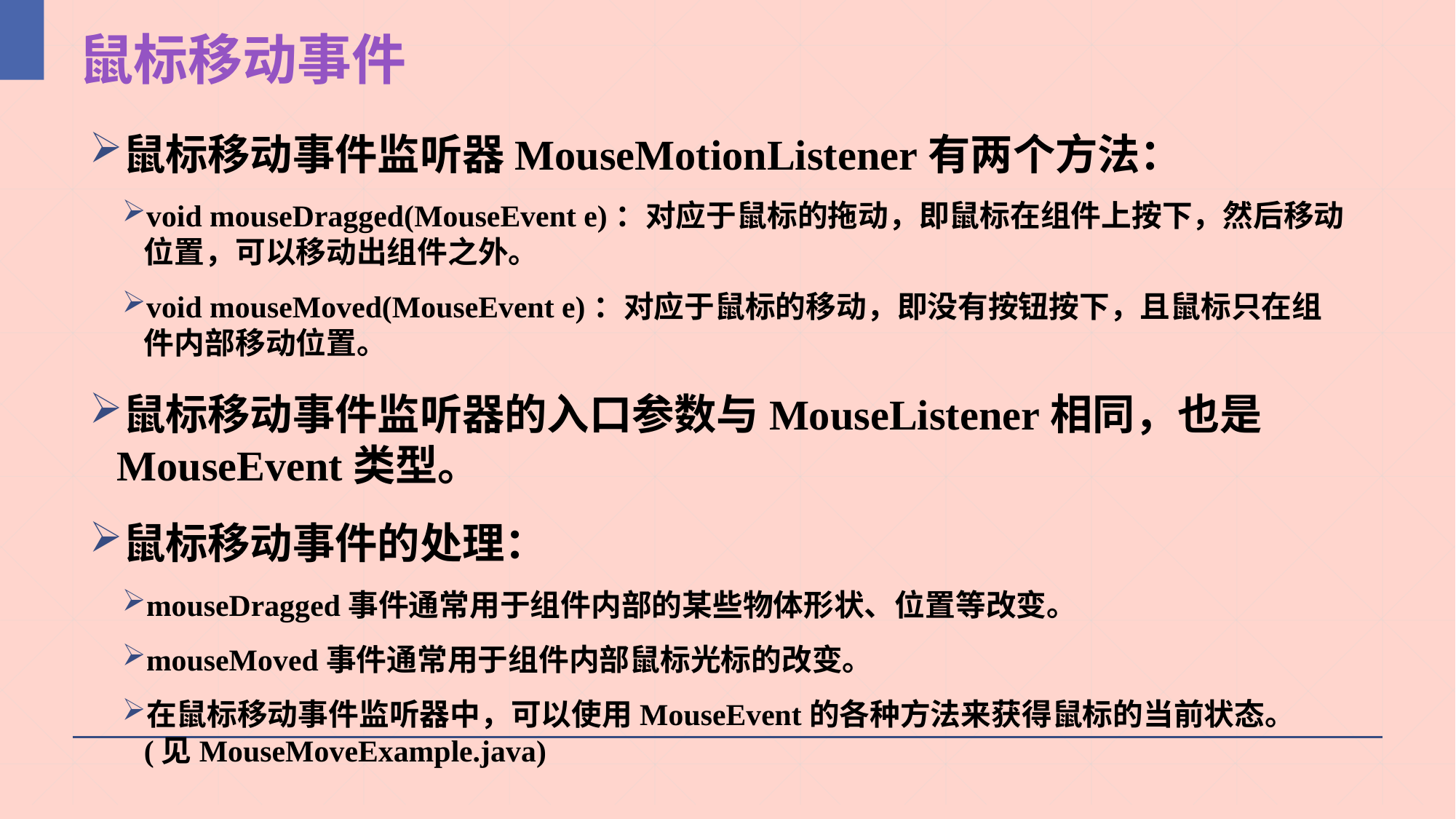

26
# 鼠标移动事件
鼠标移动事件监听器MouseMotionListener有两个方法：
void mouseDragged(MouseEvent e)：对应于鼠标的拖动，即鼠标在组件上按下，然后移动位置，可以移动出组件之外。
void mouseMoved(MouseEvent e)：对应于鼠标的移动，即没有按钮按下，且鼠标只在组件内部移动位置。
鼠标移动事件监听器的入口参数与MouseListener相同，也是MouseEvent类型。
鼠标移动事件的处理：
mouseDragged事件通常用于组件内部的某些物体形状、位置等改变。
mouseMoved事件通常用于组件内部鼠标光标的改变。
在鼠标移动事件监听器中，可以使用MouseEvent的各种方法来获得鼠标的当前状态。(见MouseMoveExample.java)